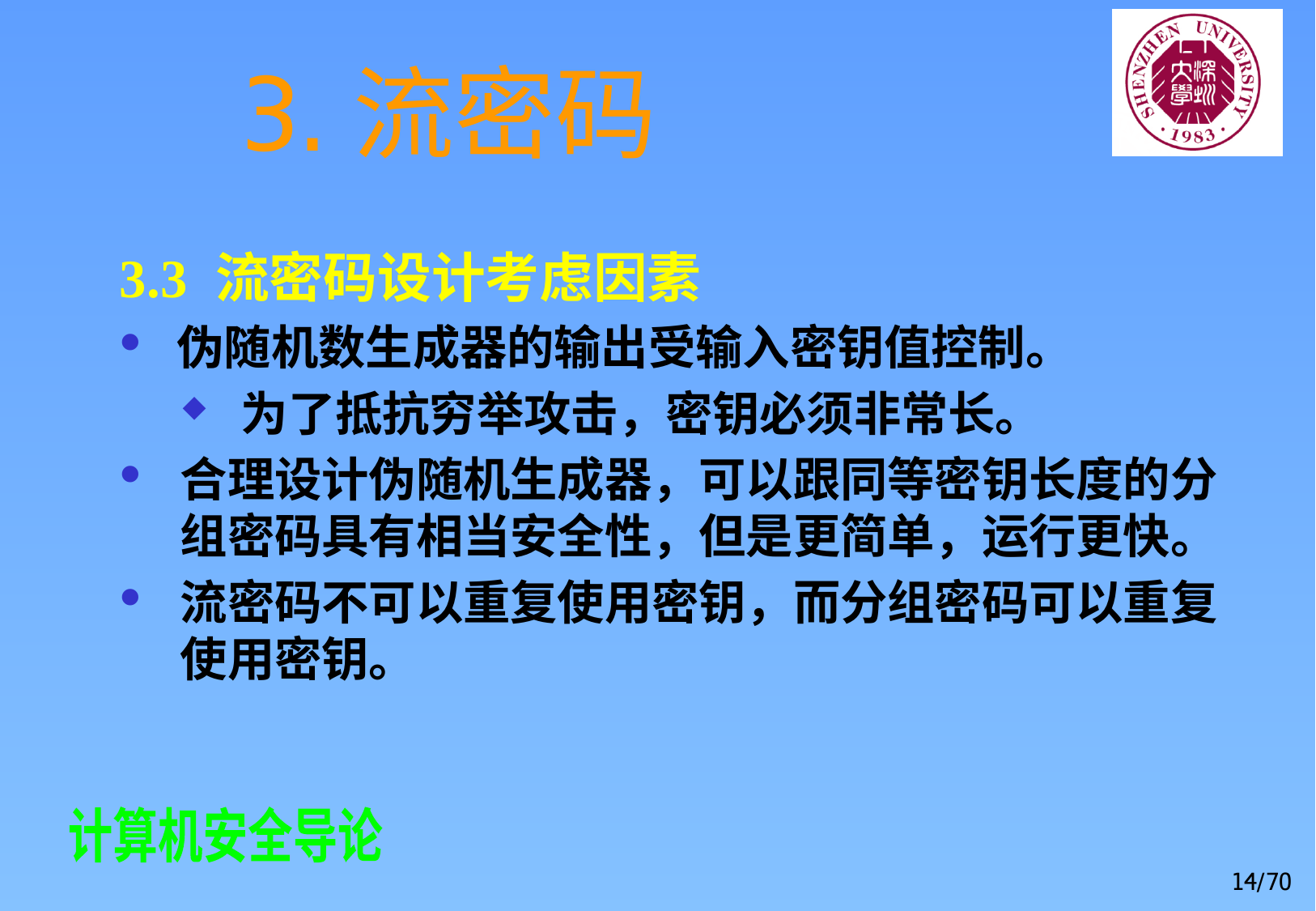

# 3.流密码
3.3 流密码设计考虑因素
伪随机数生成器的输出受输入密钥值控制。
为了抵抗穷举攻击，密钥必须非常长。
合理设计伪随机生成器，可以跟同等密钥长度的分组密码具有相当安全性，但是更简单，运行更快。
流密码不可以重复使用密钥，而分组密码可以重复使用密钥。

14/70